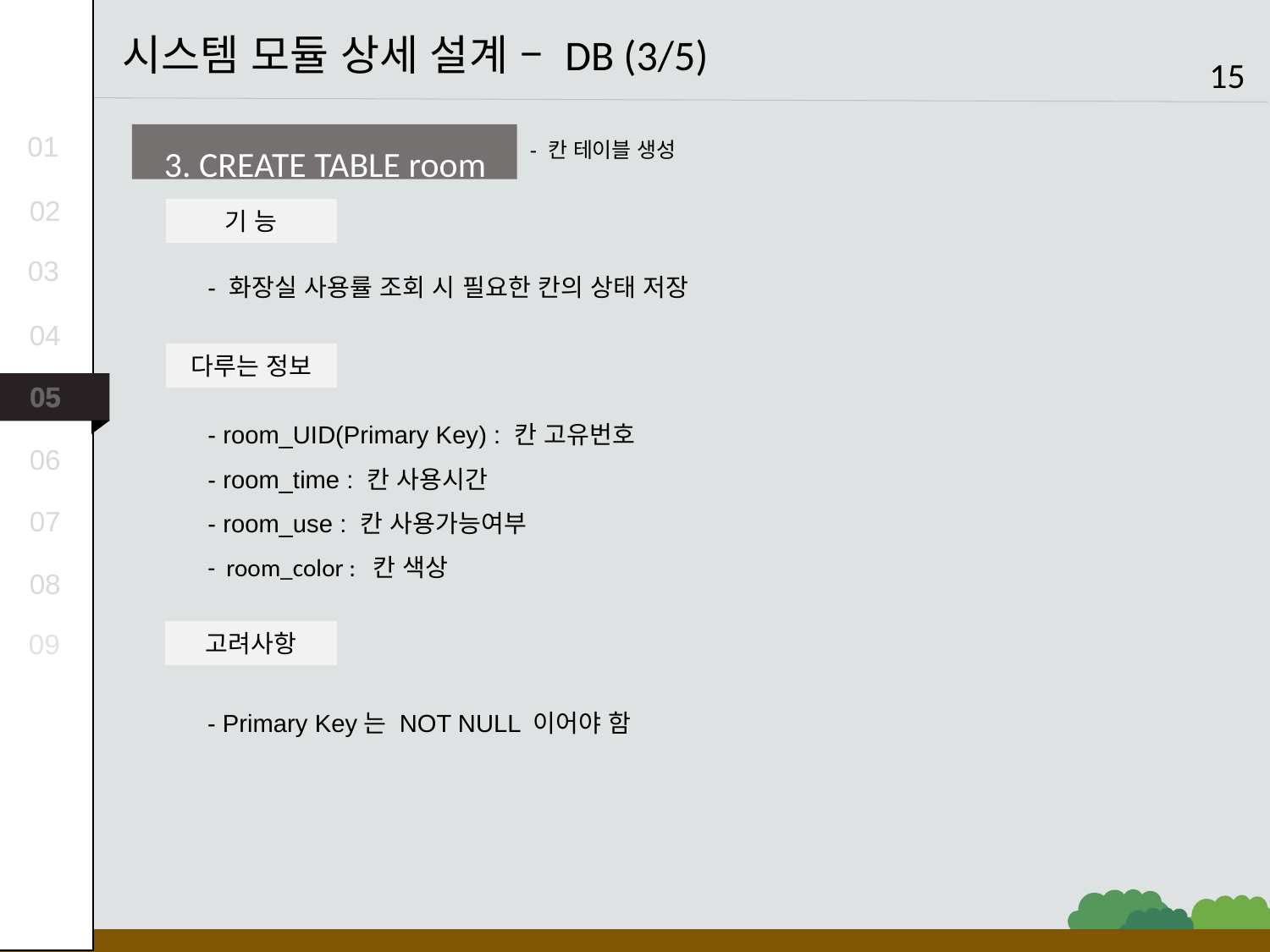

시스템 모듈 상세 설계 – DB (3/5)
15
3. CREATE TABLE room
01

- 칸 테이블 생성
02
기 능
03
- 화장실 사용률 조회 시 필요한 칸의 상태 저장

04
다루는 정보
05

- room_UID(Primary Key) : 칸 고유번호
- room_time : 칸 사용시간
- room_use : 칸 사용가능여부
-  room_color :  칸 색상

06
07
08
09
고려사항
- Primary Key는 NOT NULL 이어야 함